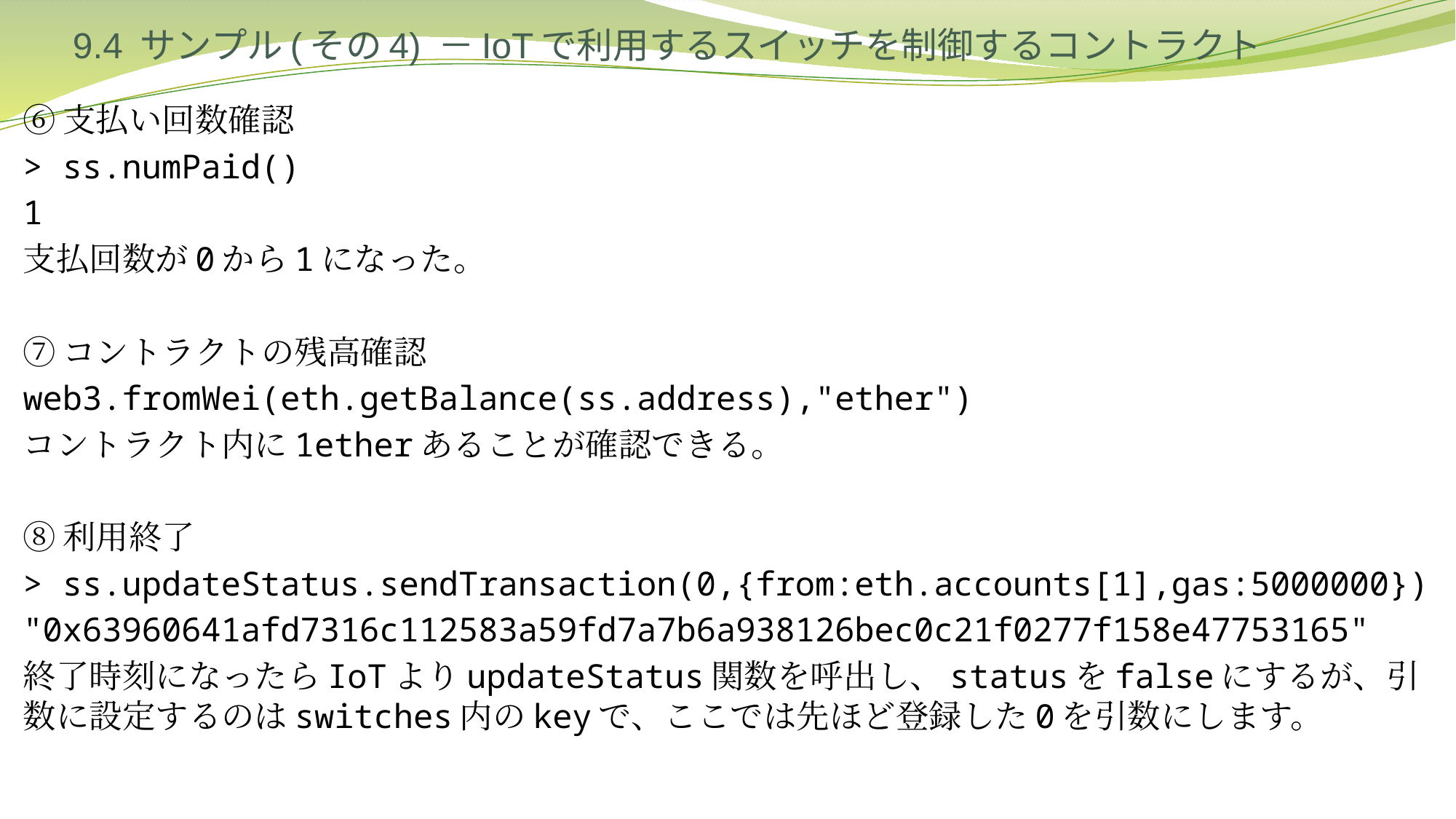

# 9.4 サンプル(その4) －IoTで利用するスイッチを制御するコントラクト

⑥支払い回数確認
> ss.numPaid()
1
支払回数が0から1になった。

⑦コントラクトの残高確認
web3.fromWei(eth.getBalance(ss.address),"ether")
コントラクト内に1etherあることが確認できる。

⑧利用終了
> ss.updateStatus.sendTransaction(0,{from:eth.accounts[1],gas:5000000})
"0x63960641afd7316c112583a59fd7a7b6a938126bec0c21f0277f158e47753165"
終了時刻になったらIoTよりupdateStatus関数を呼出し、statusをfalseにするが、引数に設定するのはswitches内のkeyで、ここでは先ほど登録した0を引数にします。